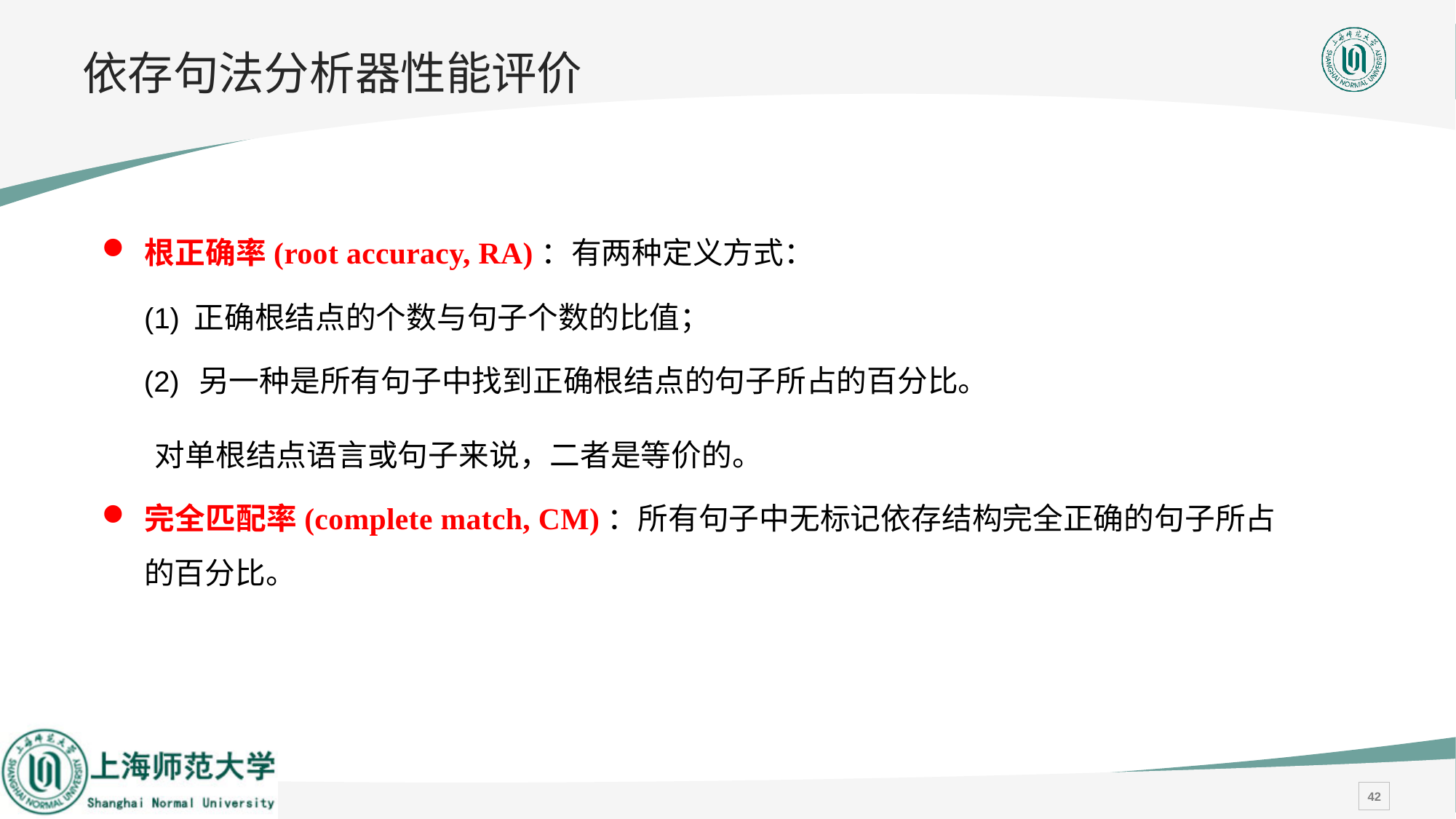

# 依存句法分析器性能评价
根正确率(root accuracy, RA)：有两种定义方式：
正确根结点的个数与句子个数的比值；
另一种是所有句子中找到正确根结点的句子所占的百分比。
对单根结点语言或句子来说，二者是等价的。
完全匹配率(complete match, CM)：所有句子中无标记依存结构完全正确的句子所占的百分比。